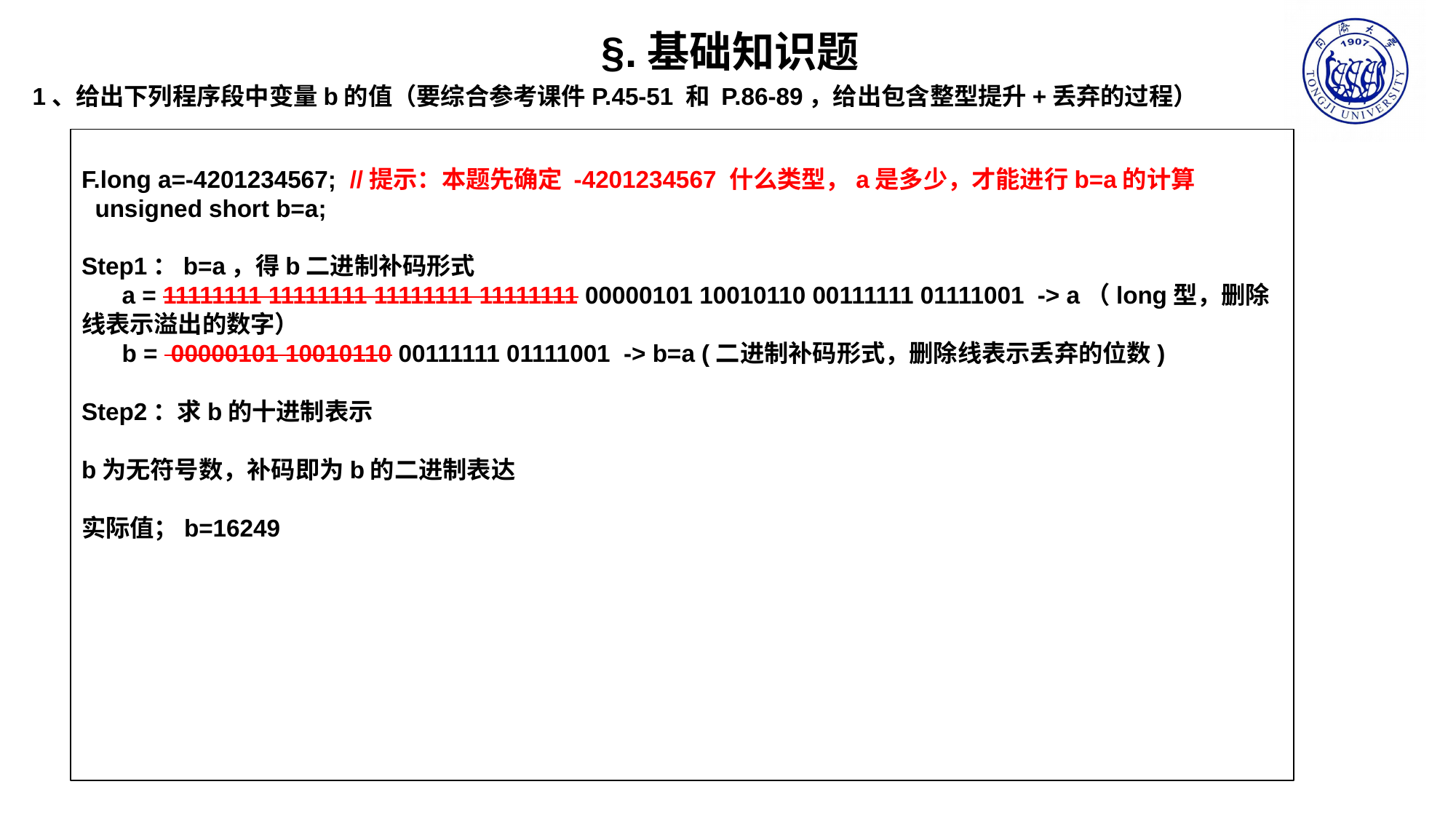

§.基础知识题
1、给出下列程序段中变量b的值（要综合参考课件P.45-51 和 P.86-89，给出包含整型提升+丢弃的过程）

F.long a=-4201234567;  //提示：本题先确定 -4201234567 什么类型，a是多少，才能进行b=a的计算
  unsigned short b=a;

Step1：b=a，得b二进制补码形式
      a = 11111111 11111111 11111111 11111111 00000101 10010110 00111111 01111001  -> a（long型，删除线表示溢出的数字）
      b =  00000101 10010110 00111111 01111001  -> b=a (二进制补码形式，删除线表示丢弃的位数)

Step2：求b的十进制表示

b为无符号数，补码即为b的二进制表达

实际值；b=16249